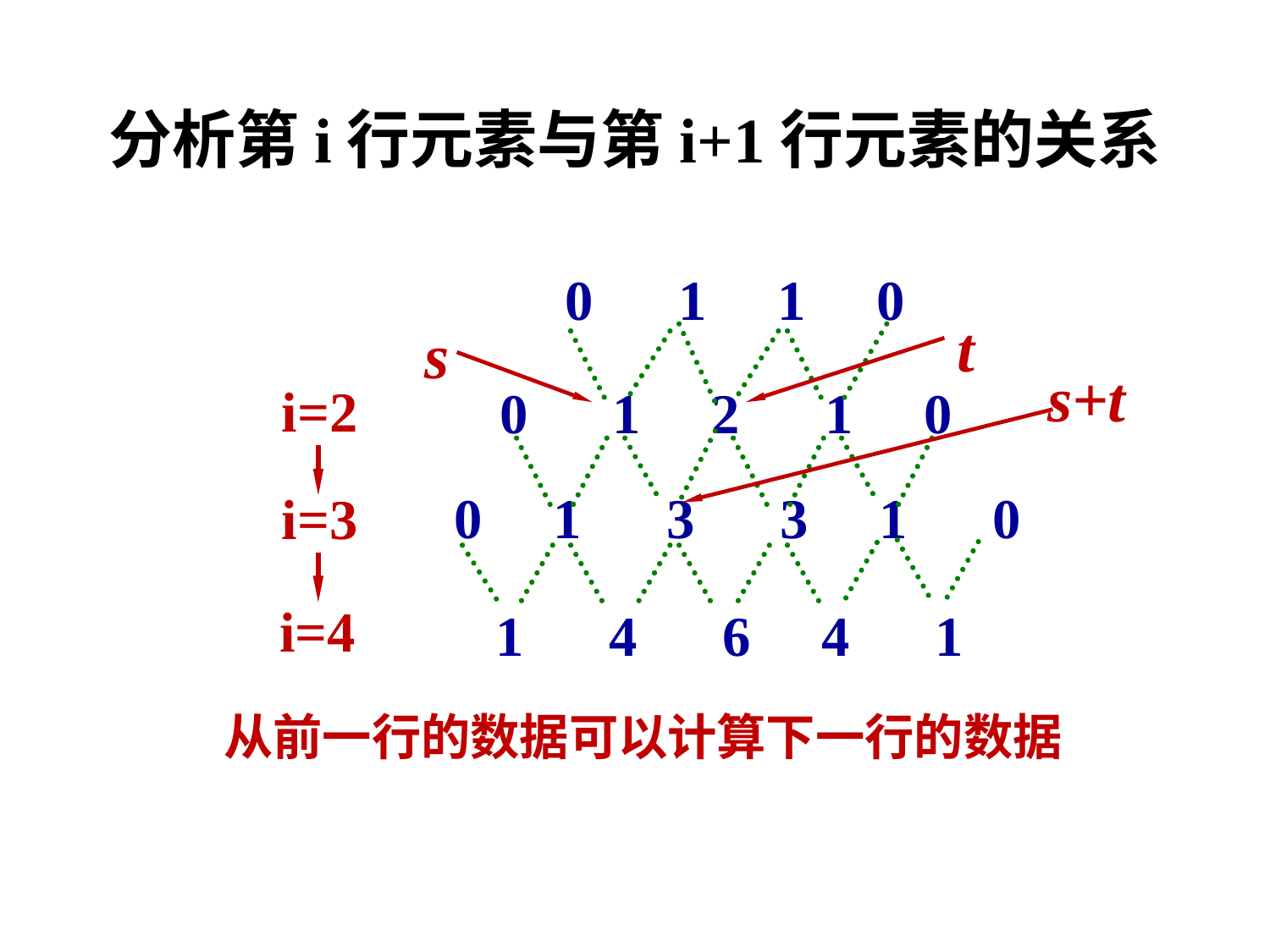

# 分析第i行元素与第i+1行元素的关系
0      1     1     0

 i=2
0      1     2      1     0

0     1      3      3     1      0
 i=3

 i=4
1      4      6     4      1
t
s

s+t

从前一行的数据可以计算下一行的数据
65